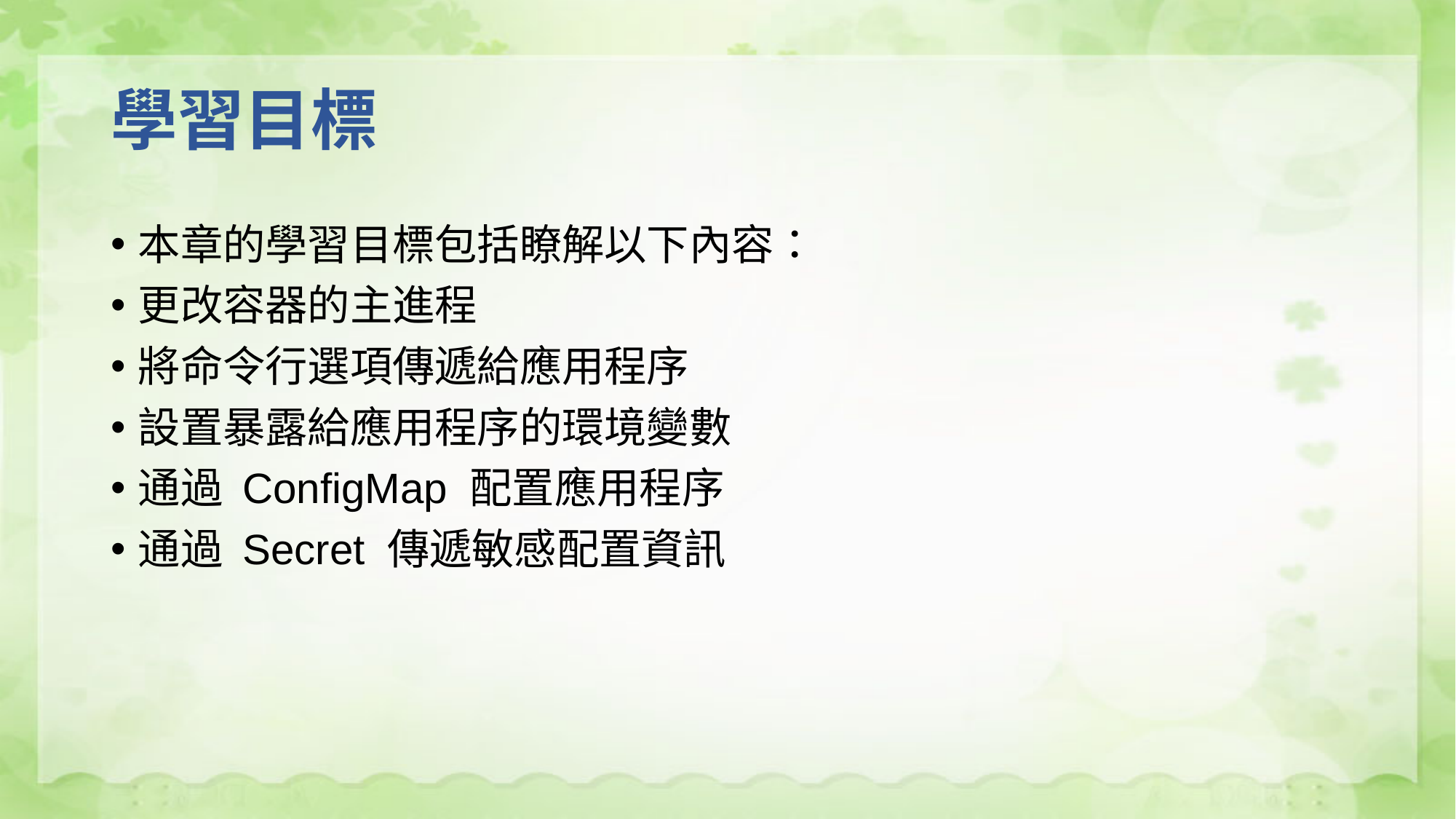

# 學習目標
本章的學習目標包括瞭解以下內容：
更改容器的主進程
將命令行選項傳遞給應用程序
設置暴露給應用程序的環境變數
通過 ConfigMap 配置應用程序
通過 Secret 傳遞敏感配置資訊